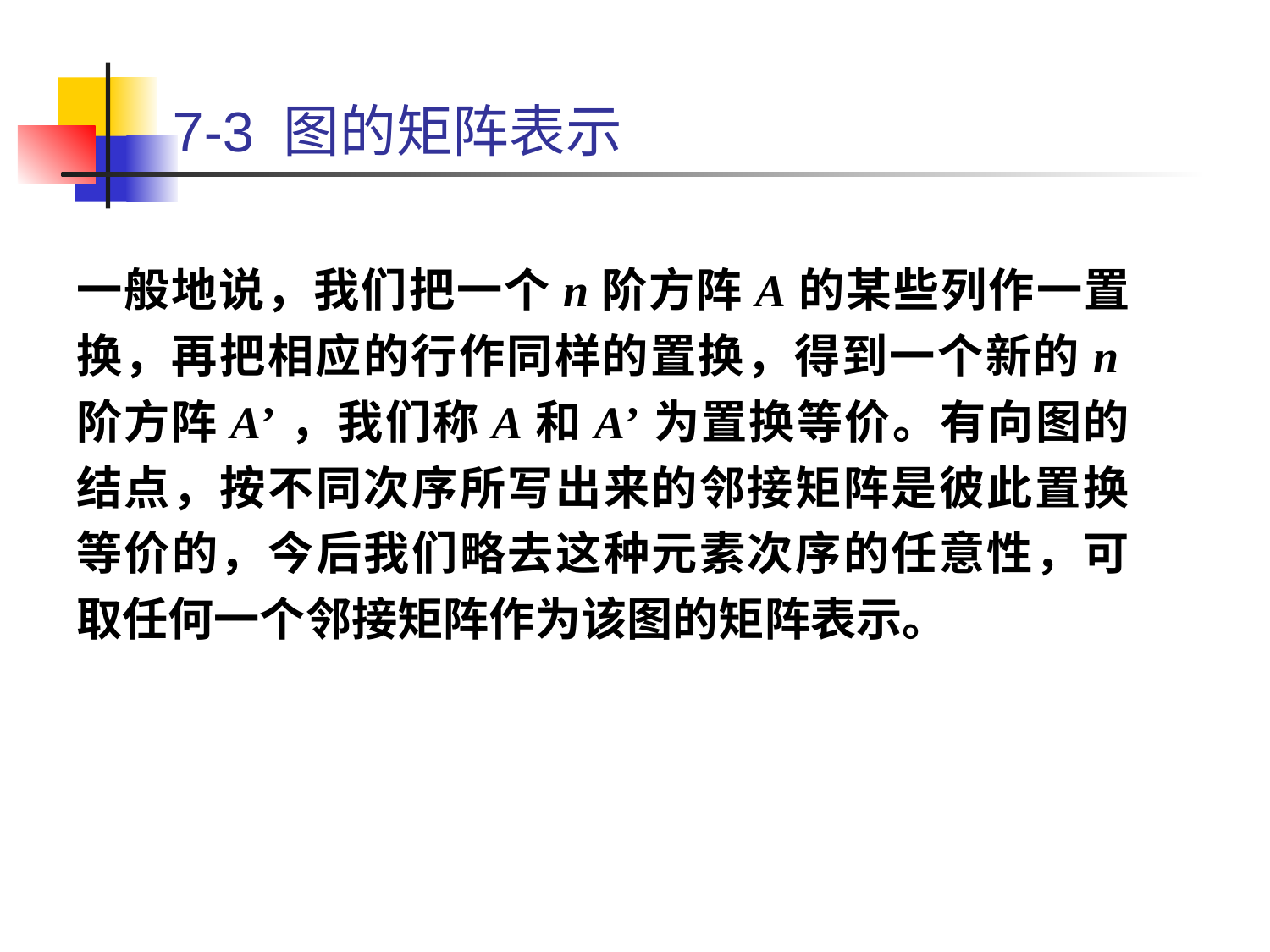

# 7-3 图的矩阵表示
一般地说，我们把一个n阶方阵A的某些列作一置换，再把相应的行作同样的置换，得到一个新的n阶方阵A’，我们称A和A’为置换等价。有向图的结点，按不同次序所写出来的邻接矩阵是彼此置换等价的，今后我们略去这种元素次序的任意性，可取任何一个邻接矩阵作为该图的矩阵表示。